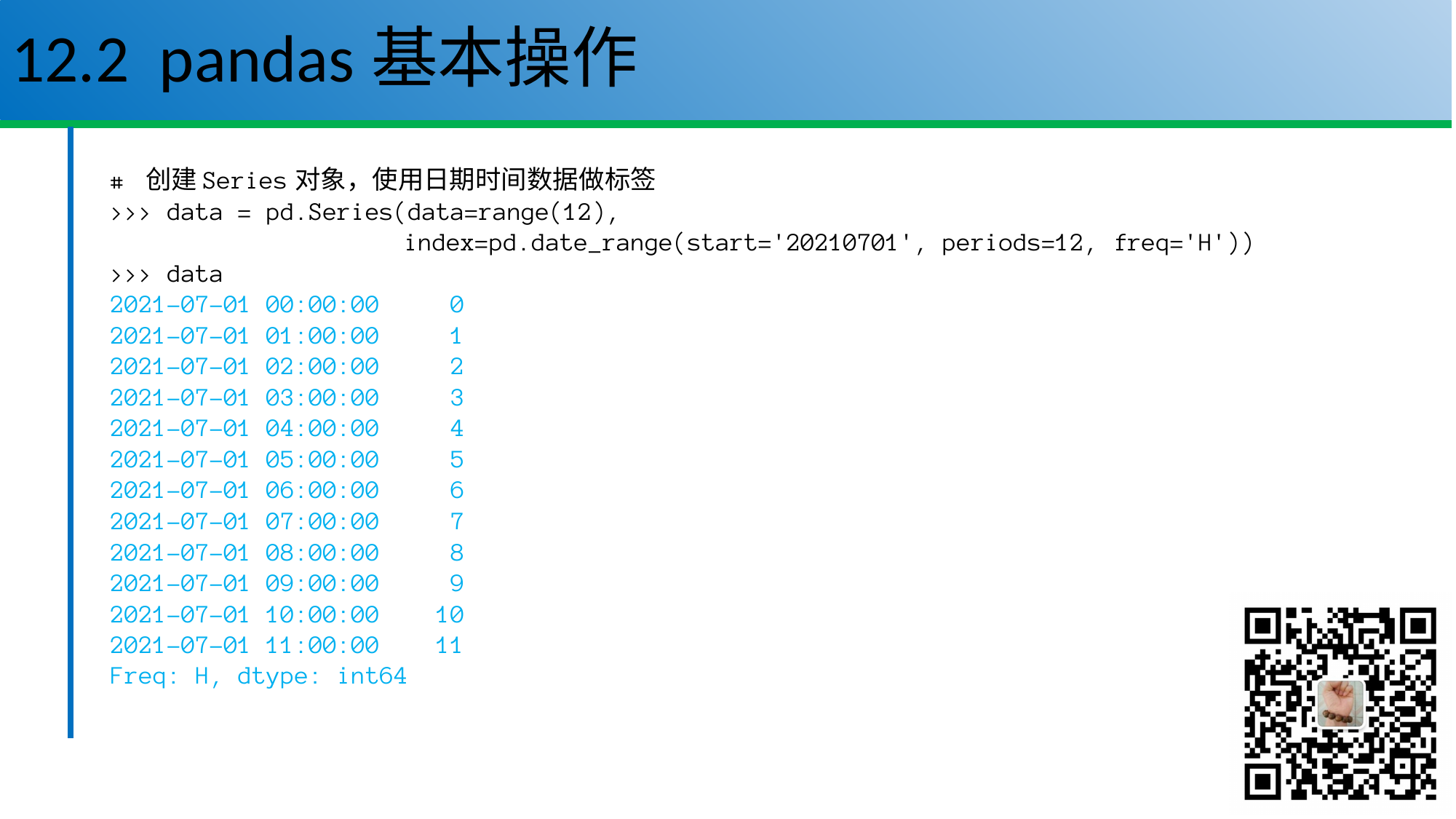

# 12.2  pandas基本操作
# 创建Series对象，使用日期时间数据做标签
>>> data = pd.Series(data=range(12),
	             index=pd.date_range(start='20210701', periods=12, freq='H'))
>>> data
2021-07-01 00:00:00     0
2021-07-01 01:00:00     1
2021-07-01 02:00:00     2
2021-07-01 03:00:00     3
2021-07-01 04:00:00     4
2021-07-01 05:00:00     5
2021-07-01 06:00:00     6
2021-07-01 07:00:00     7
2021-07-01 08:00:00     8
2021-07-01 09:00:00     9
2021-07-01 10:00:00    10
2021-07-01 11:00:00    11
Freq: H, dtype: int64
26